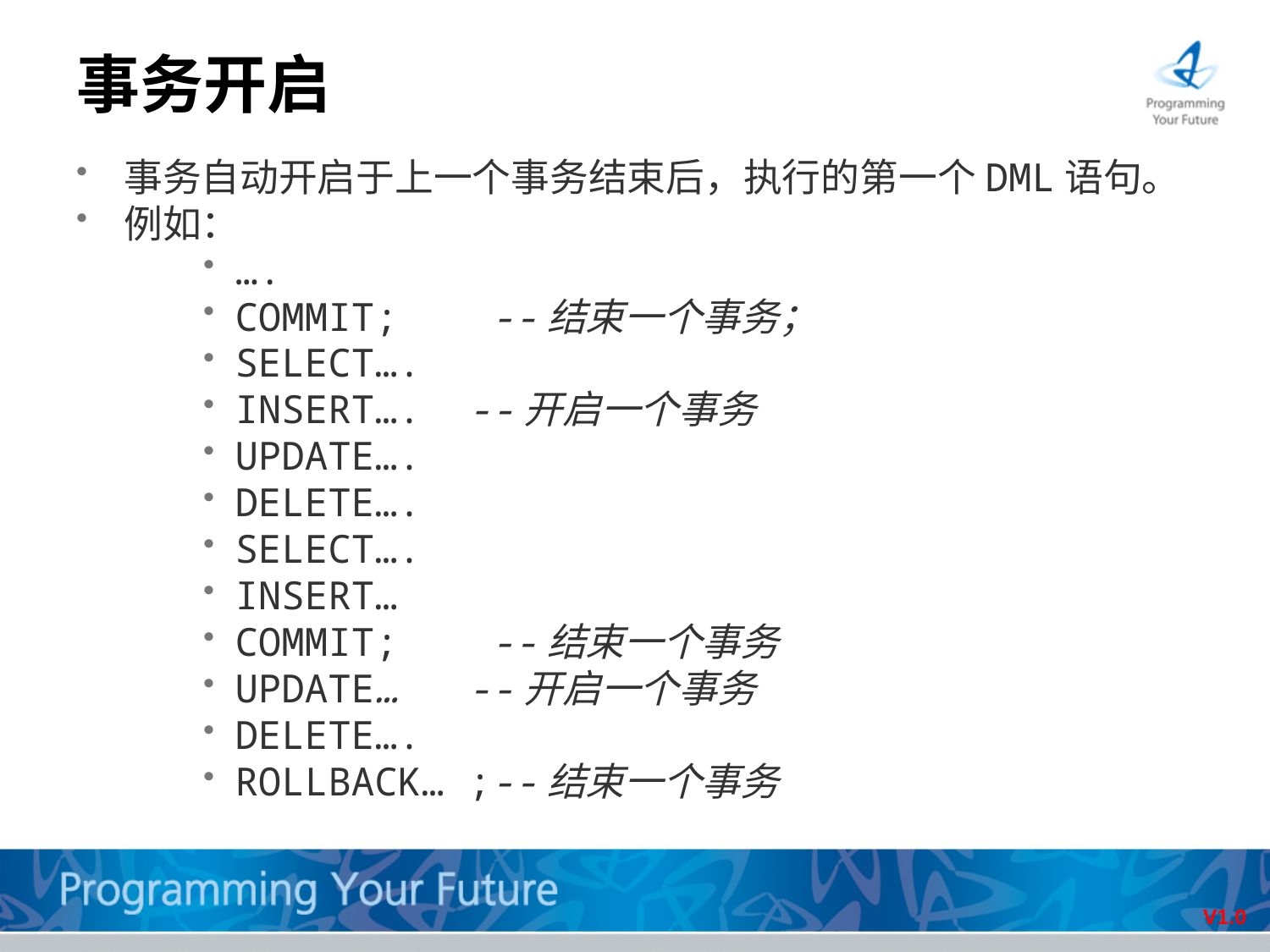

# 事务开启
事务自动开启于上一个事务结束后，执行的第一个DML语句。
例如：
….
COMMIT;    --结束一个事务；
SELECT….
INSERT….  --开启一个事务
UPDATE….
DELETE….
SELECT….
INSERT…
COMMIT;    --结束一个事务
UPDATE…   --开启一个事务
DELETE….
ROLLBACK… ;--结束一个事务